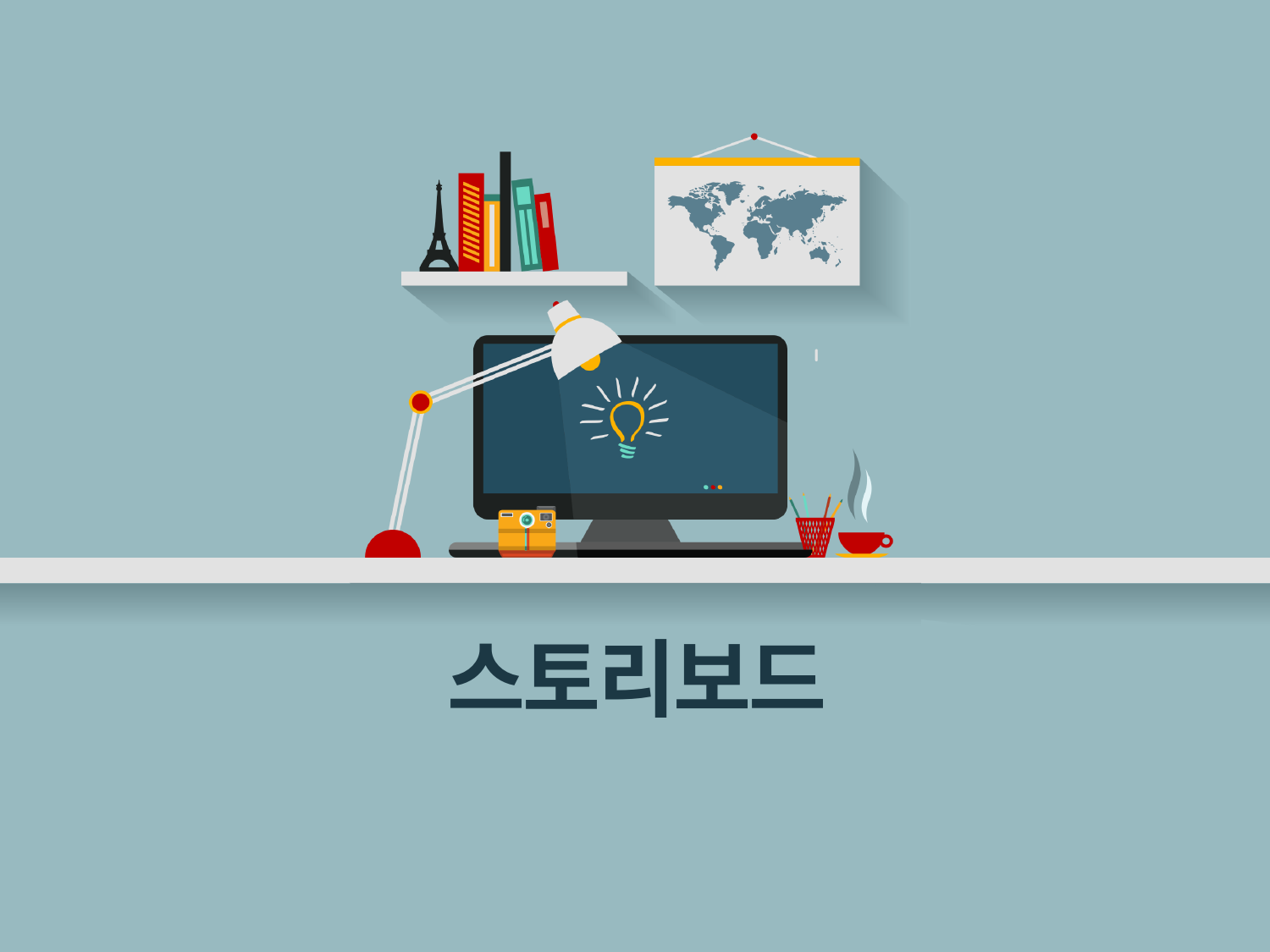

스토리보드
박신영 이동욱 이소연 이승현 이지원 홍정화 + 목윤희